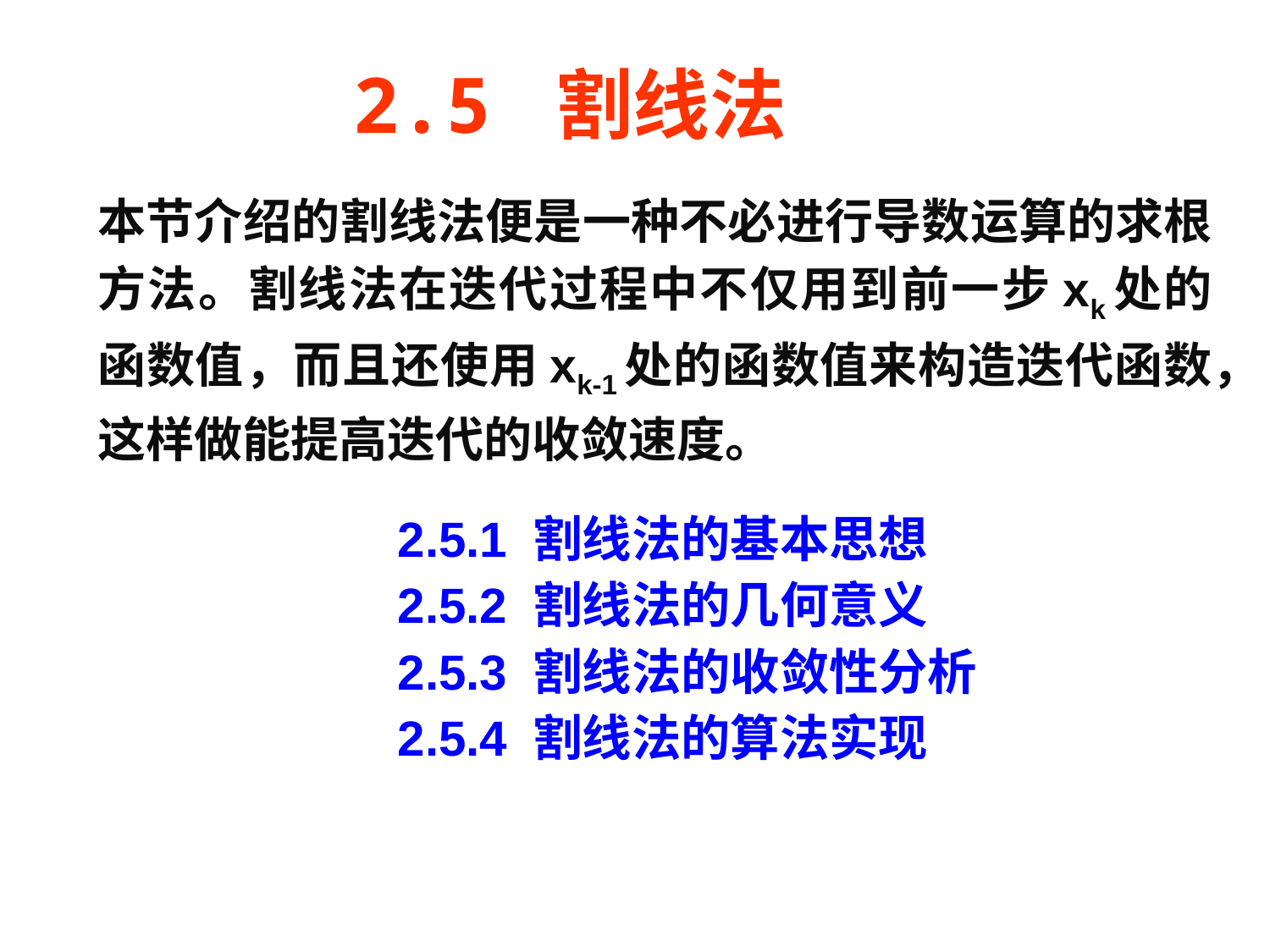

# 2.5 割线法
本节介绍的割线法便是一种不必进行导数运算的求根方法。割线法在迭代过程中不仅用到前一步xk处的函数值，而且还使用xk-1处的函数值来构造迭代函数，这样做能提高迭代的收敛速度。
2.5.1 割线法的基本思想
2.5.2 割线法的几何意义
2.5.3 割线法的收敛性分析
2.5.4 割线法的算法实现